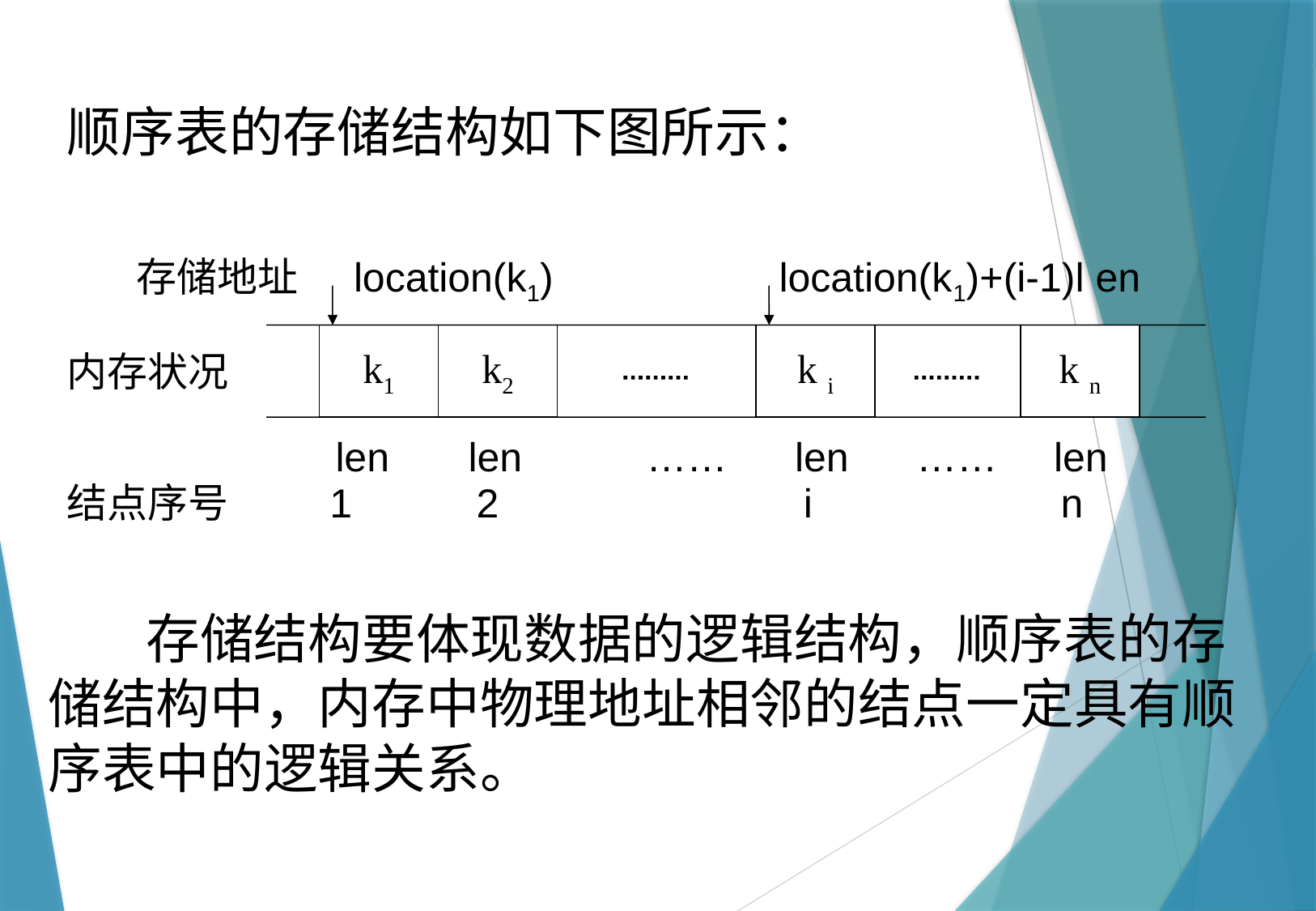

顺序表的存储结构如下图所示：
   存储地址     location(k1)                    location(k1)+(i-1)l en

k1
k2
k i
k n
内存状况

                       len       len           ……      len      ……     len
结点序号          1           2                           i                      n
       存储结构要体现数据的逻辑结构，顺序表的存储结构中，内存中物理地址相邻的结点一定具有顺序表中的逻辑关系。